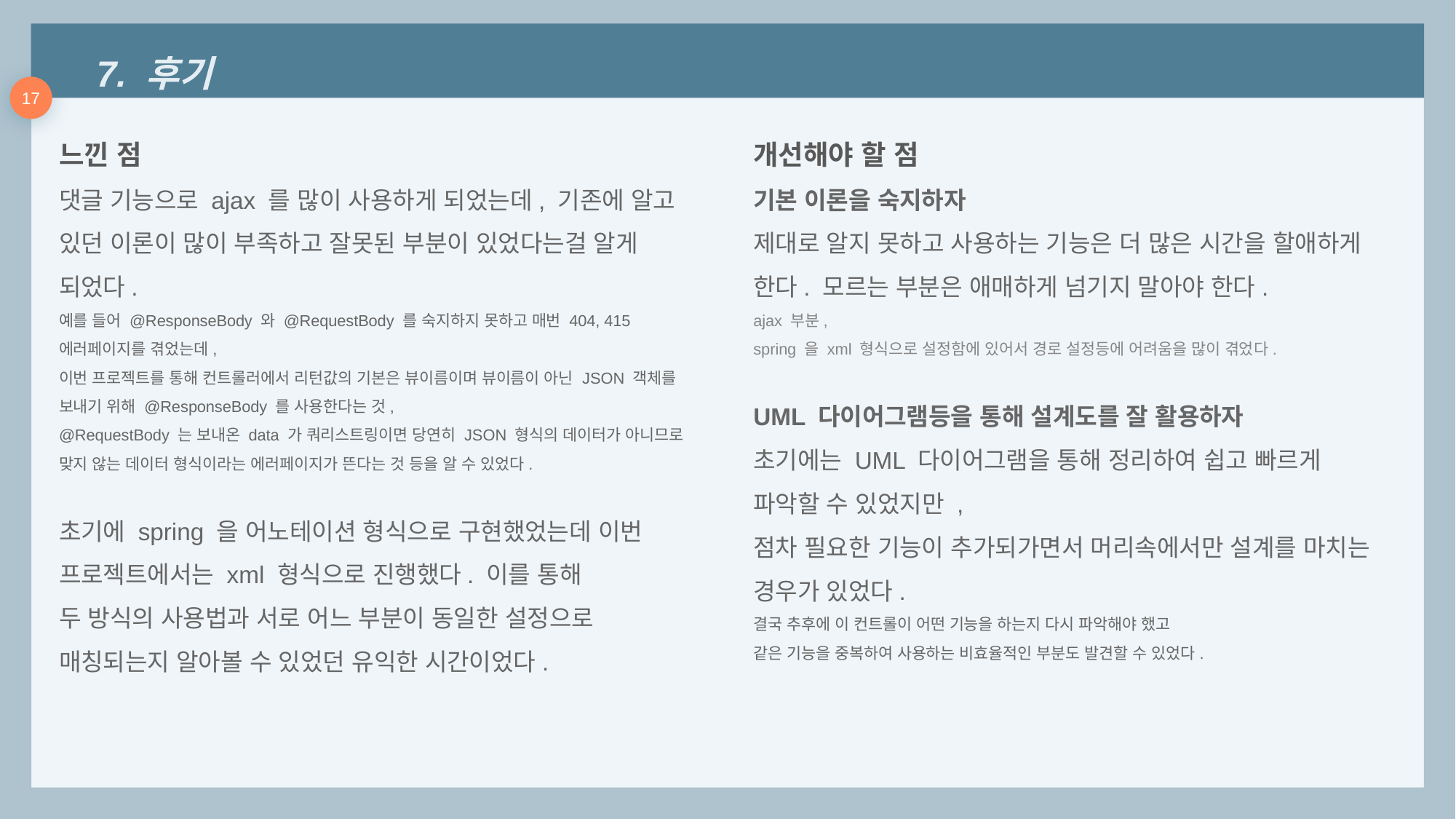

7. 후기
17
느낀 점
댓글 기능으로 ajax 를 많이 사용하게 되었는데, 기존에 알고 있던 이론이 많이 부족하고 잘못된 부분이 있었다는걸 알게 되었다.
예를 들어 @ResponseBody 와 @RequestBody 를 숙지하지 못하고 매번 404, 415 에러페이지를 겪었는데,
이번 프로젝트를 통해 컨트롤러에서 리턴값의 기본은 뷰이름이며 뷰이름이 아닌 JSON 객체를 보내기 위해 @ResponseBody 를 사용한다는 것,
@RequestBody 는 보내온 data 가 쿼리스트링이면 당연히 JSON 형식의 데이터가 아니므로 맞지 않는 데이터 형식이라는 에러페이지가 뜬다는 것 등을 알 수 있었다.

초기에 spring 을 어노테이션 형식으로 구현했었는데 이번 프로젝트에서는 xml 형식으로 진행했다. 이를 통해
두 방식의 사용법과 서로 어느 부분이 동일한 설정으로 매칭되는지 알아볼 수 있었던 유익한 시간이었다.
개선해야 할 점
기본 이론을 숙지하자
제대로 알지 못하고 사용하는 기능은 더 많은 시간을 할애하게 한다. 모르는 부분은 애매하게 넘기지 말아야 한다.
ajax 부분,
spring 을 xml 형식으로 설정함에 있어서 경로 설정등에 어려움을 많이 겪었다.

UML 다이어그램등을 통해 설계도를 잘 활용하자
초기에는 UML 다이어그램을 통해 정리하여 쉽고 빠르게 파악할 수 있었지만 ,
점차 필요한 기능이 추가되가면서 머리속에서만 설계를 마치는 경우가 있었다.
결국 추후에 이 컨트롤이 어떤 기능을 하는지 다시 파악해야 했고
같은 기능을 중복하여 사용하는 비효율적인 부분도 발견할 수 있었다.